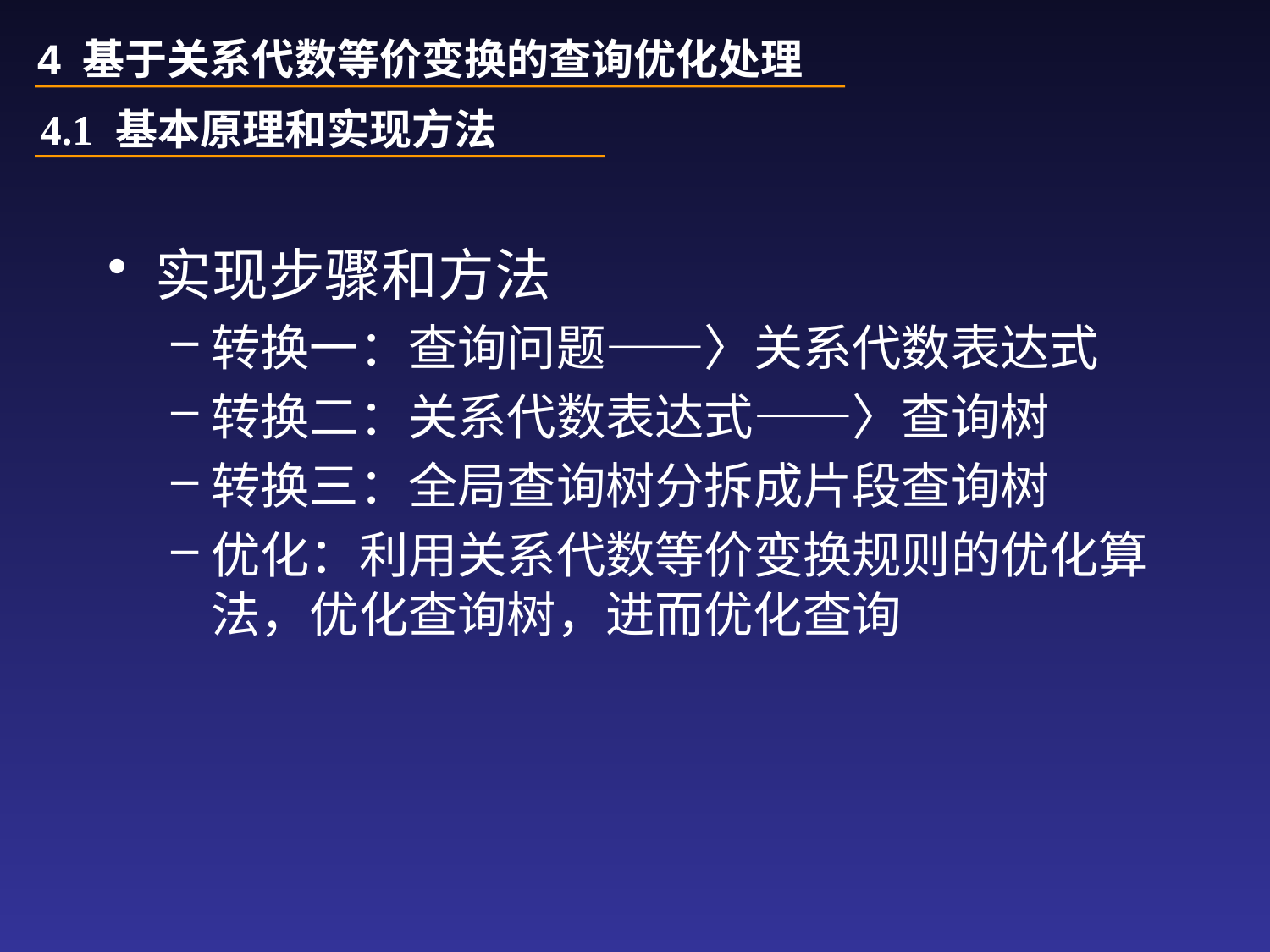

4 基于关系代数等价变换的查询优化处理

4.1 基本原理和实现方法

实现步骤和方法
转换一：查询问题——〉关系代数表达式
转换二：关系代数表达式——〉查询树
转换三：全局查询树分拆成片段查询树
优化：利用关系代数等价变换规则的优化算法，优化查询树，进而优化查询